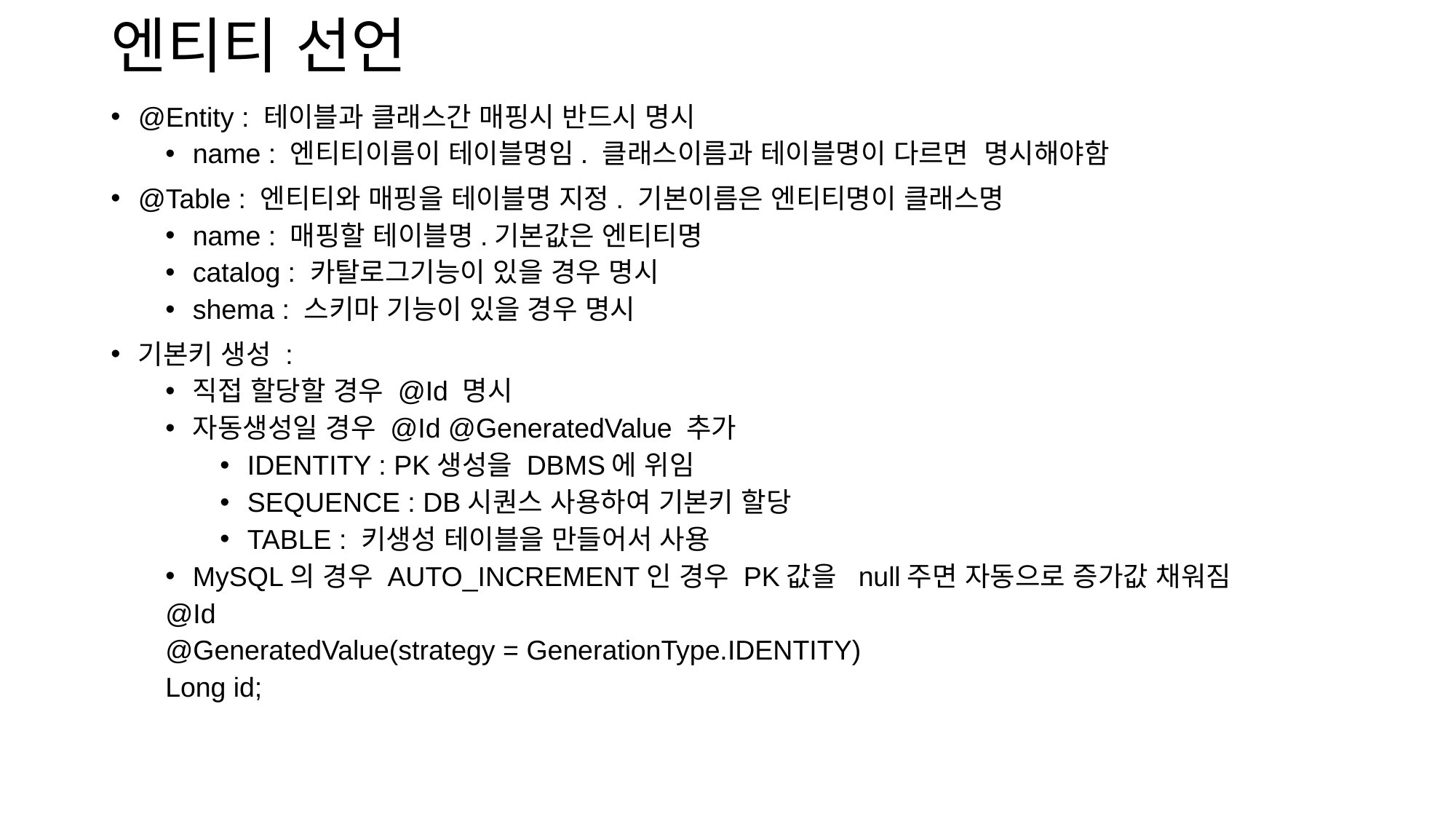

# 엔티티 선언
@Entity : 테이블과 클래스간 매핑시 반드시 명시
name : 엔티티이름이 테이블명임. 클래스이름과 테이블명이 다르면  명시해야함
@Table : 엔티티와 매핑을 테이블명 지정. 기본이름은 엔티티명이 클래스명
name : 매핑할 테이블명.기본값은 엔티티명
catalog : 카탈로그기능이 있을 경우 명시
shema : 스키마 기능이 있을 경우 명시
기본키 생성 :
직접 할당할 경우 @Id 명시
자동생성일 경우 @Id @GeneratedValue 추가
IDENTITY : PK생성을 DBMS에 위임
SEQUENCE : DB시퀀스 사용하여 기본키 할당
TABLE : 키생성 테이블을 만들어서 사용
MySQL의 경우 AUTO_INCREMENT인 경우 PK값을  null주면 자동으로 증가값 채워짐
@Id
@GeneratedValue(strategy = GenerationType.IDENTITY)
Long id;